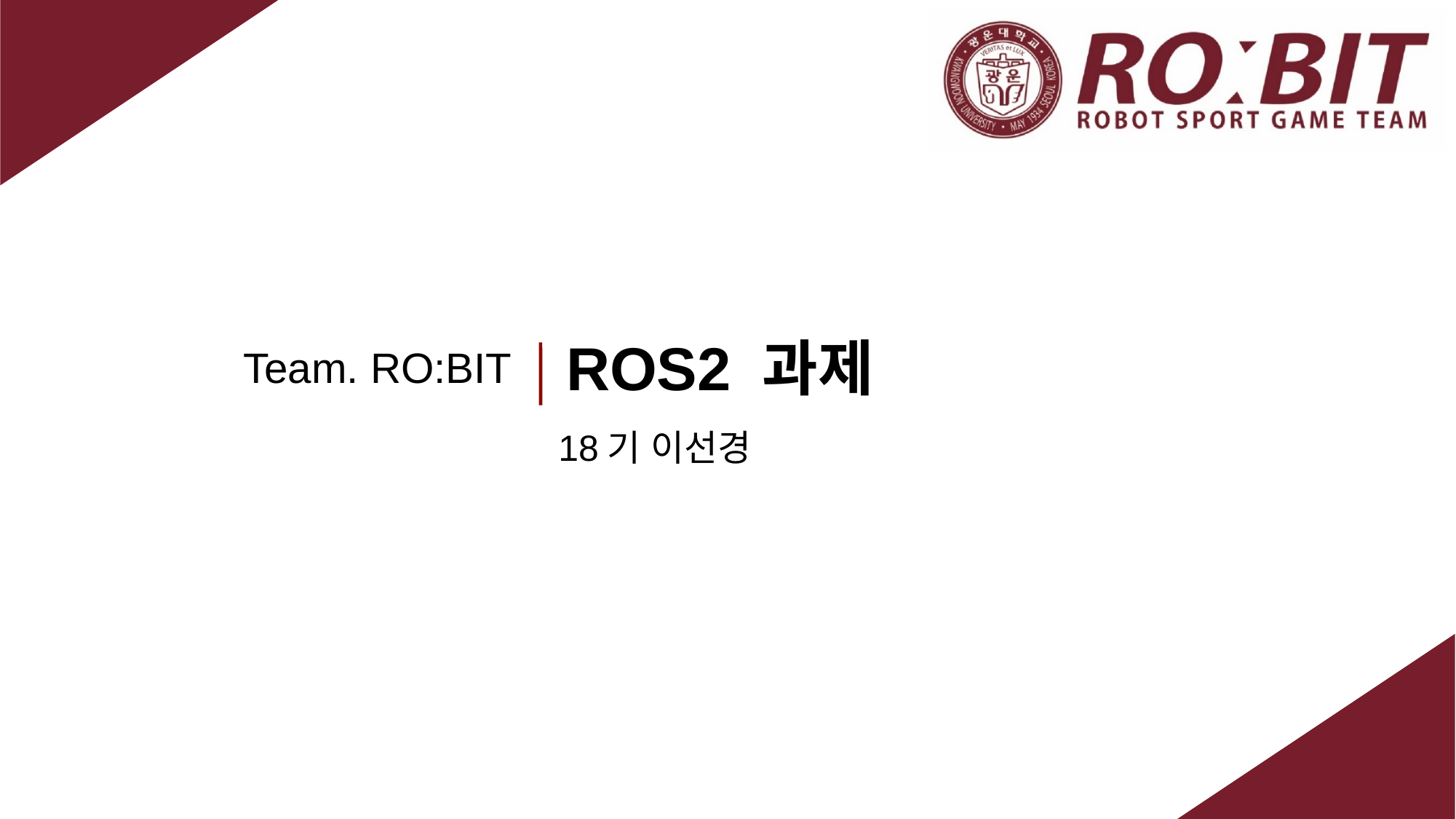

# ROS2 과제
Team. RO:BIT
18기 이선경